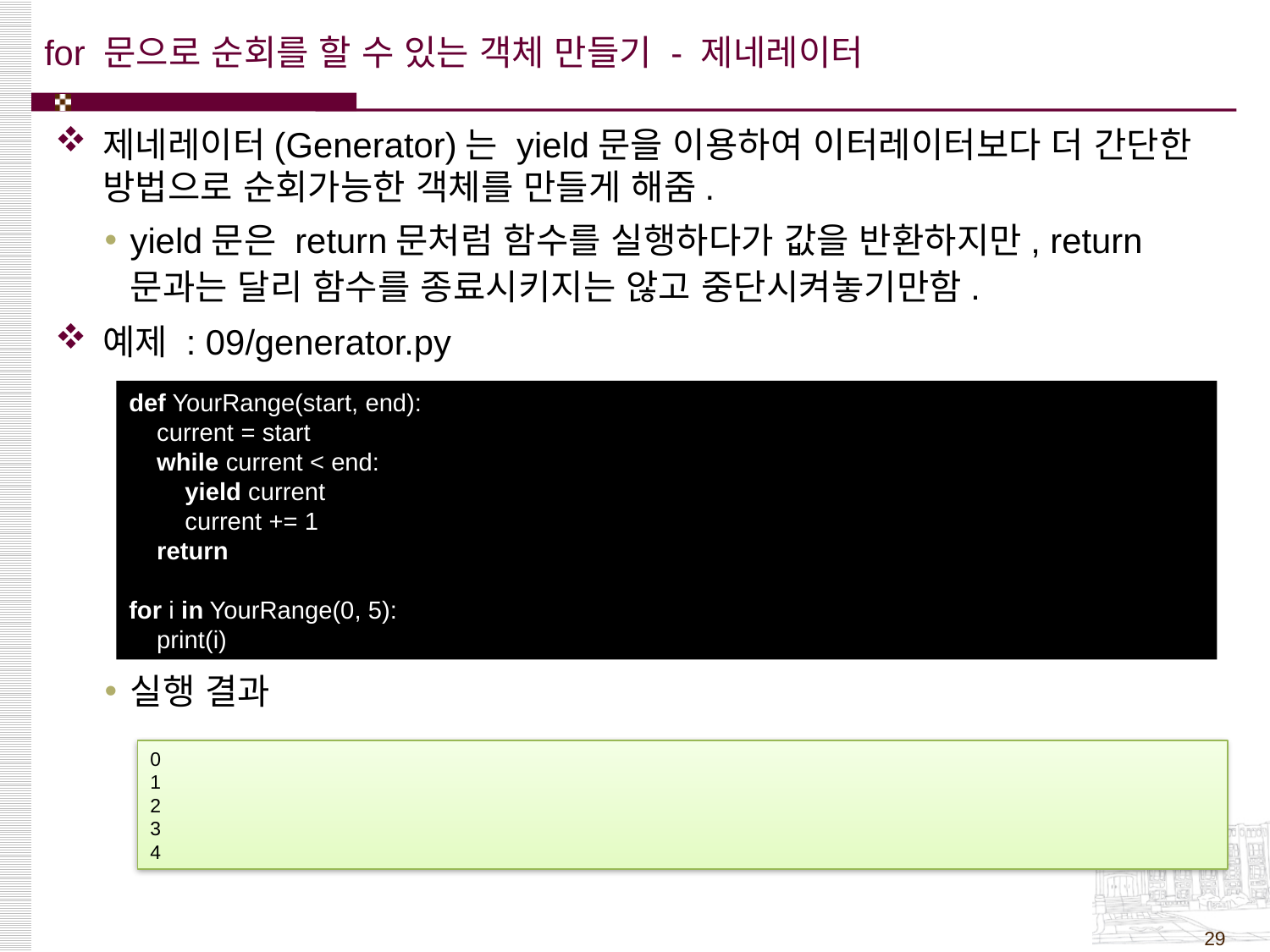

# for 문으로 순회를 할 수 있는 객체 만들기 - 제네레이터
제네레이터(Generator)는 yield문을 이용하여 이터레이터보다 더 간단한 방법으로 순회가능한 객체를 만들게 해줌.
yield문은 return문처럼 함수를 실행하다가 값을 반환하지만, return문과는 달리 함수를 종료시키지는 않고 중단시켜놓기만함.
예제 : 09/generator.py

실행 결과

def YourRange(start, end):
    current = start
    while current < end:
        yield current
        current += 1
    return

for i in YourRange(0, 5):
    print(i)
0
1
2
3
4